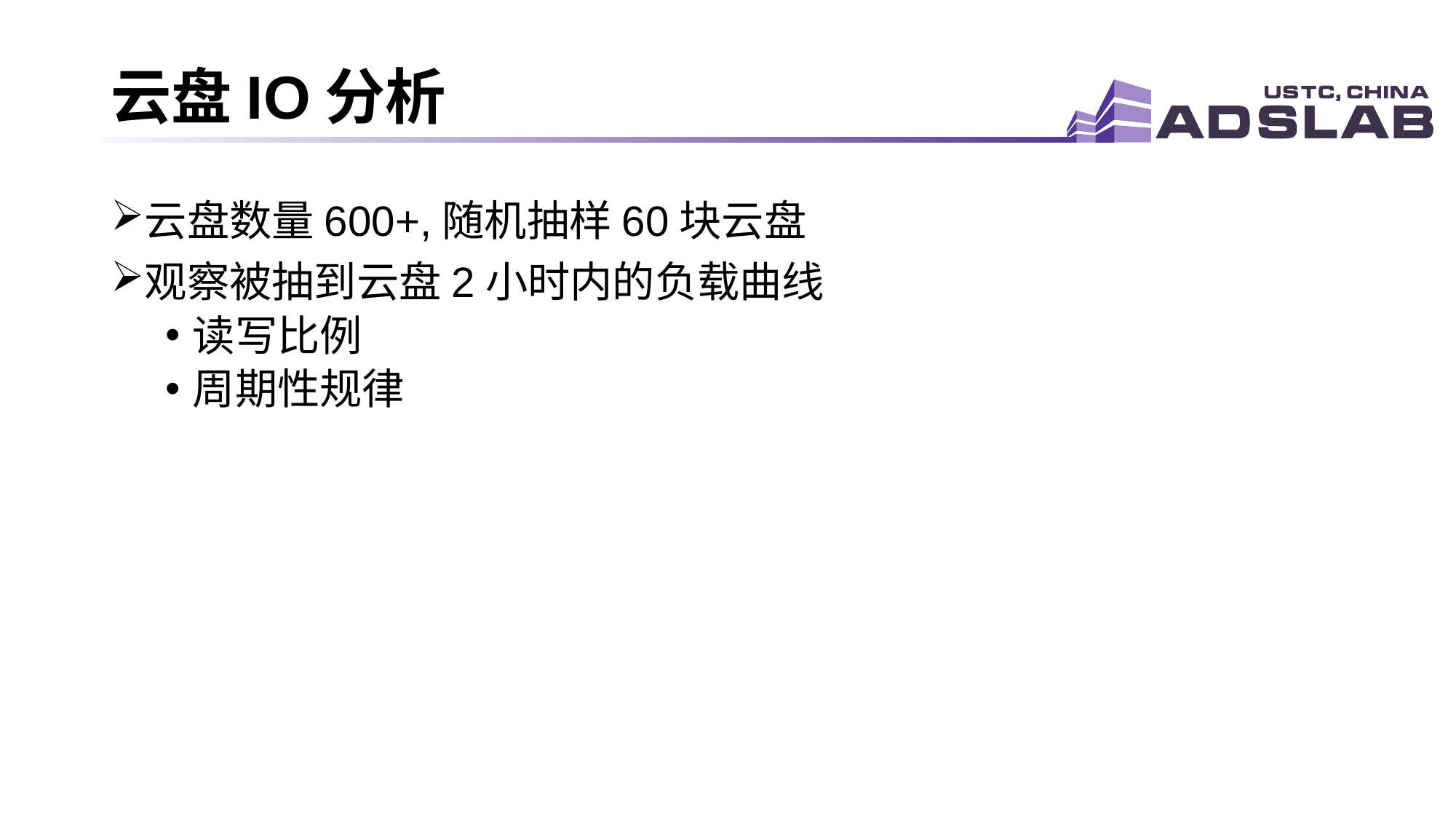

# 云盘IO分析
云盘数量600+,随机抽样60块云盘
观察被抽到云盘2小时内的负载曲线
读写比例
周期性规律
19